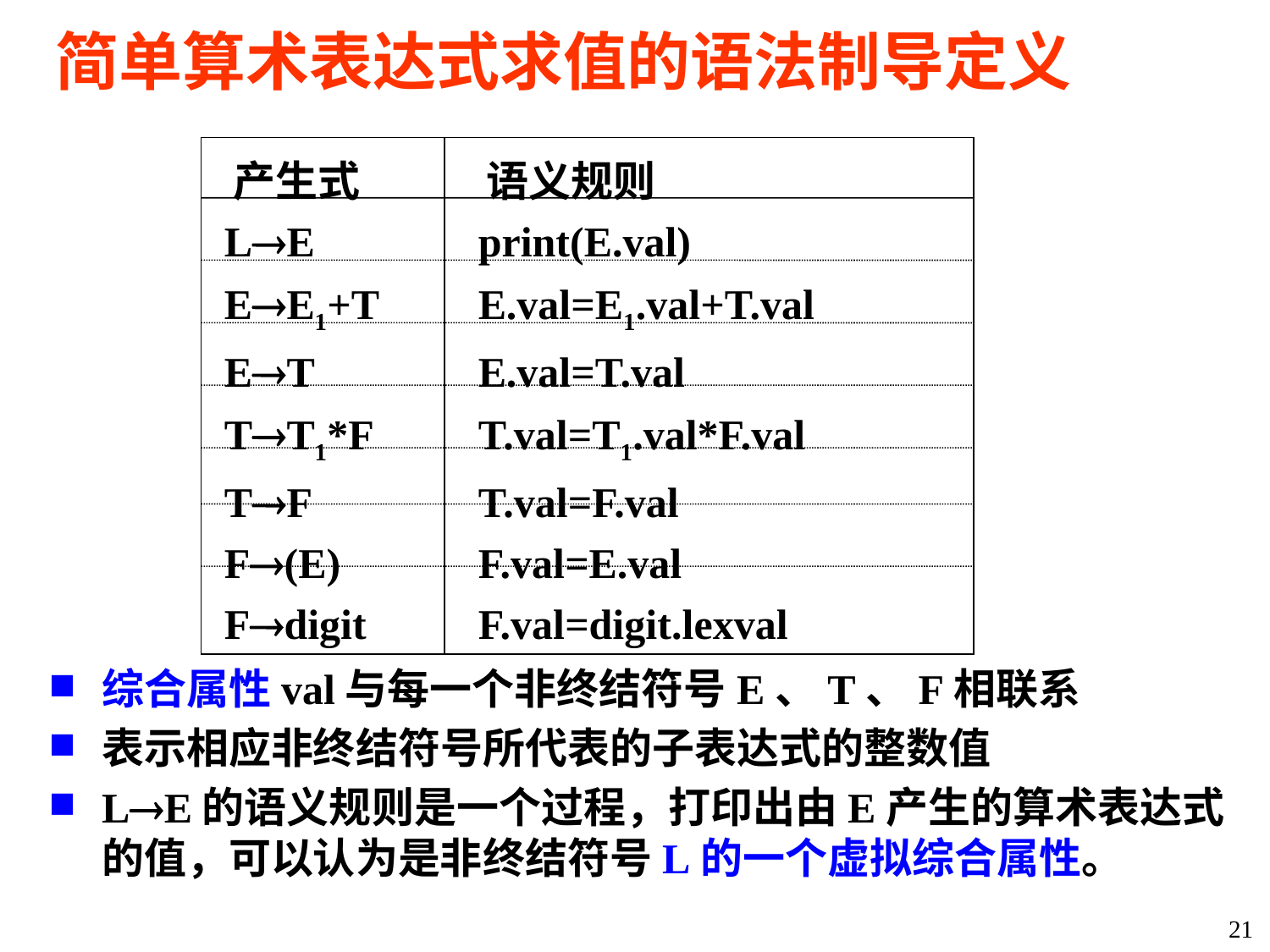

# 简单算术表达式求值的语法制导定义
 产生式
 L→E
 E→E1+T
 E→T
 T→T1*F
 T→F
 F→(E)
 F→digit
  语义规则
  print(E.val)
  E.val=E1.val+T.val
  E.val=T.val
  T.val=T1.val*F.val
  T.val=F.val
  F.val=E.val
  F.val=digit.lexval

综合属性val与每一个非终结符号E、T、F相联系
表示相应非终结符号所代表的子表达式的整数值
L→E的语义规则是一个过程，打印出由E产生的算术表达式的值，可以认为是非终结符号L的一个虚拟综合属性。
21